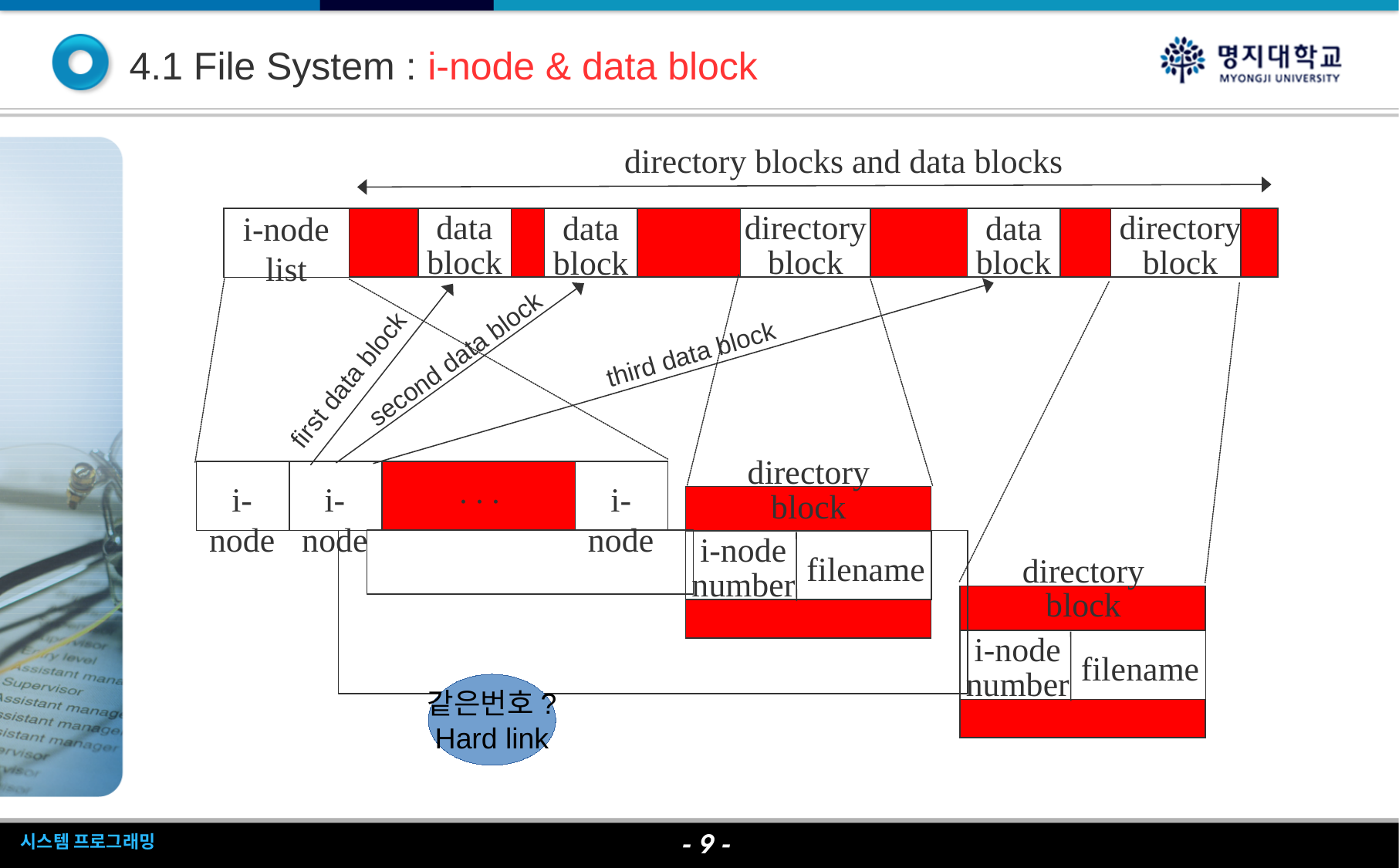

4.1 File System : i-node & data block
directory blocks and data blocks

i-node list

data
block
directory
block
directory
block
data
block
data
block

third data block
second data block
first data block
directory block

. . .
i-node
i-node
i-node

i-node
number
filename
directory block

i-node
number
filename
같은번호?
Hard link
- 9 -